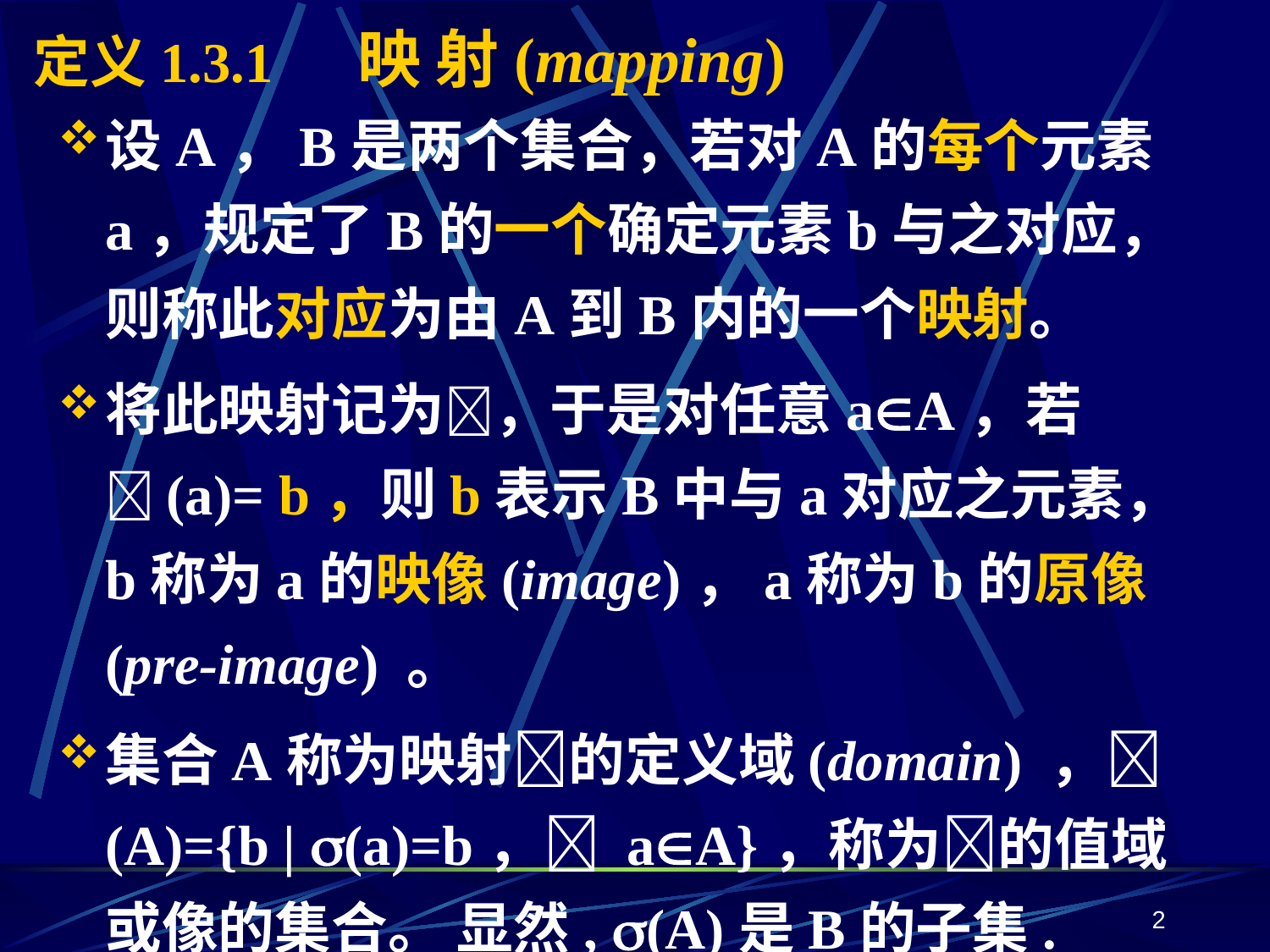

# 定义1.3.1   映 射(mapping)
设A，B是两个集合，若对A的每个元素a，规定了B的一个确定元素b与之对应，则称此对应为由A到B内的一个映射。
将此映射记为σ，于是对任意a∈A，若σ(a)= b，则b表示B中与a对应之元素，b称为a的映像(image)，a称为b的原像(pre-image) 。
集合A称为映射σ的定义域(domain) ，σ(A)={b | σ(a)=b，∀ a∈A}，称为σ的值域或像的集合。 显然, σ(A)是B的子集.

2